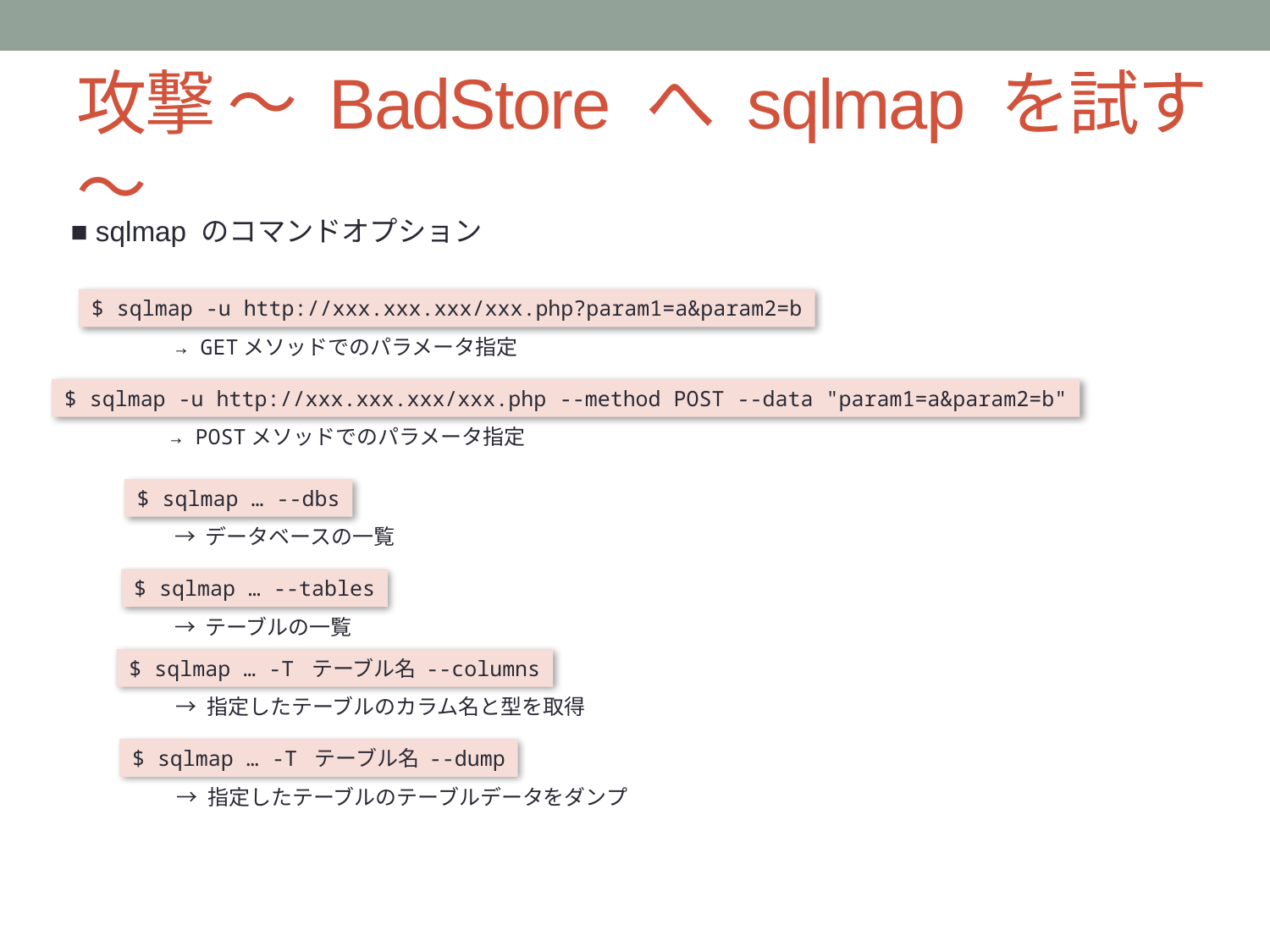

# 攻撃 ～ BadStore へ sqlmap を試す～
■ sqlmap のコマンドオプション
$ sqlmap -u http://xxx.xxx.xxx/xxx.php?param1=a&param2=b
→ GETメソッドでのパラメータ指定
$ sqlmap -u http://xxx.xxx.xxx/xxx.php --method POST --data "param1=a&param2=b"
→ POSTメソッドでのパラメータ指定
$ sqlmap … --dbs
→ データベースの一覧
$ sqlmap … --tables
→ テーブルの一覧
$ sqlmap … -T テーブル名 --columns
→ 指定したテーブルのカラム名と型を取得
$ sqlmap … -T テーブル名 --dump
→ 指定したテーブルのテーブルデータをダンプ